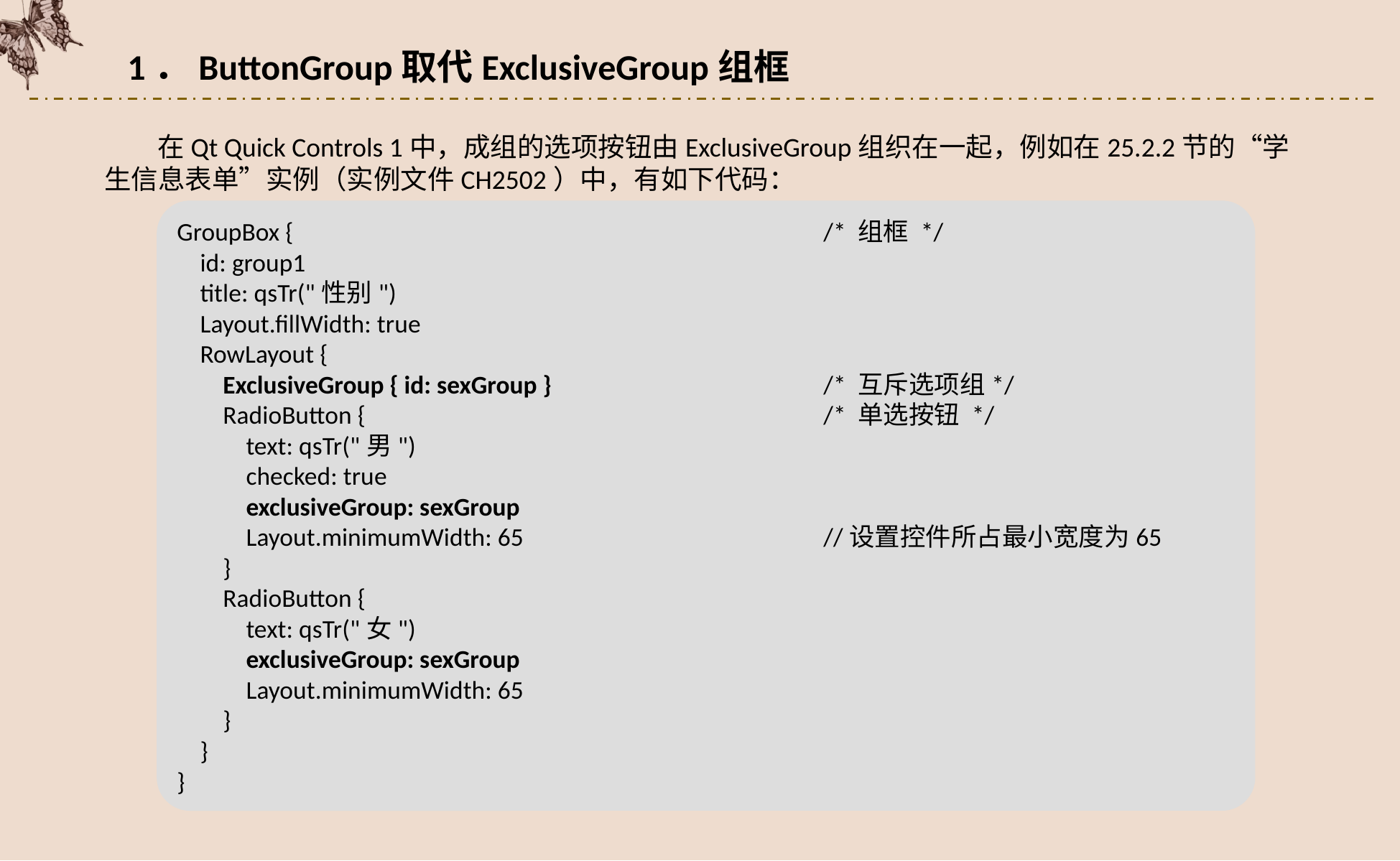

1．ButtonGroup取代ExclusiveGroup组框
在Qt Quick Controls 1中，成组的选项按钮由ExclusiveGroup组织在一起，例如在25.2.2节的“学生信息表单”实例（实例文件CH2502）中，有如下代码：
GroupBox {					/* 组框 */
    id: group1
    title: qsTr("性别")
    Layout.fillWidth: true
    RowLayout {
        ExclusiveGroup { id: sexGroup }			/* 互斥选项组*/
        RadioButton {					/* 单选按钮 */
            text: qsTr("男")
            checked: true
            exclusiveGroup: sexGroup
            Layout.minimumWidth: 65			//设置控件所占最小宽度为65
        }
        RadioButton {
            text: qsTr("女")
            exclusiveGroup: sexGroup
            Layout.minimumWidth: 65
        }
    }
}